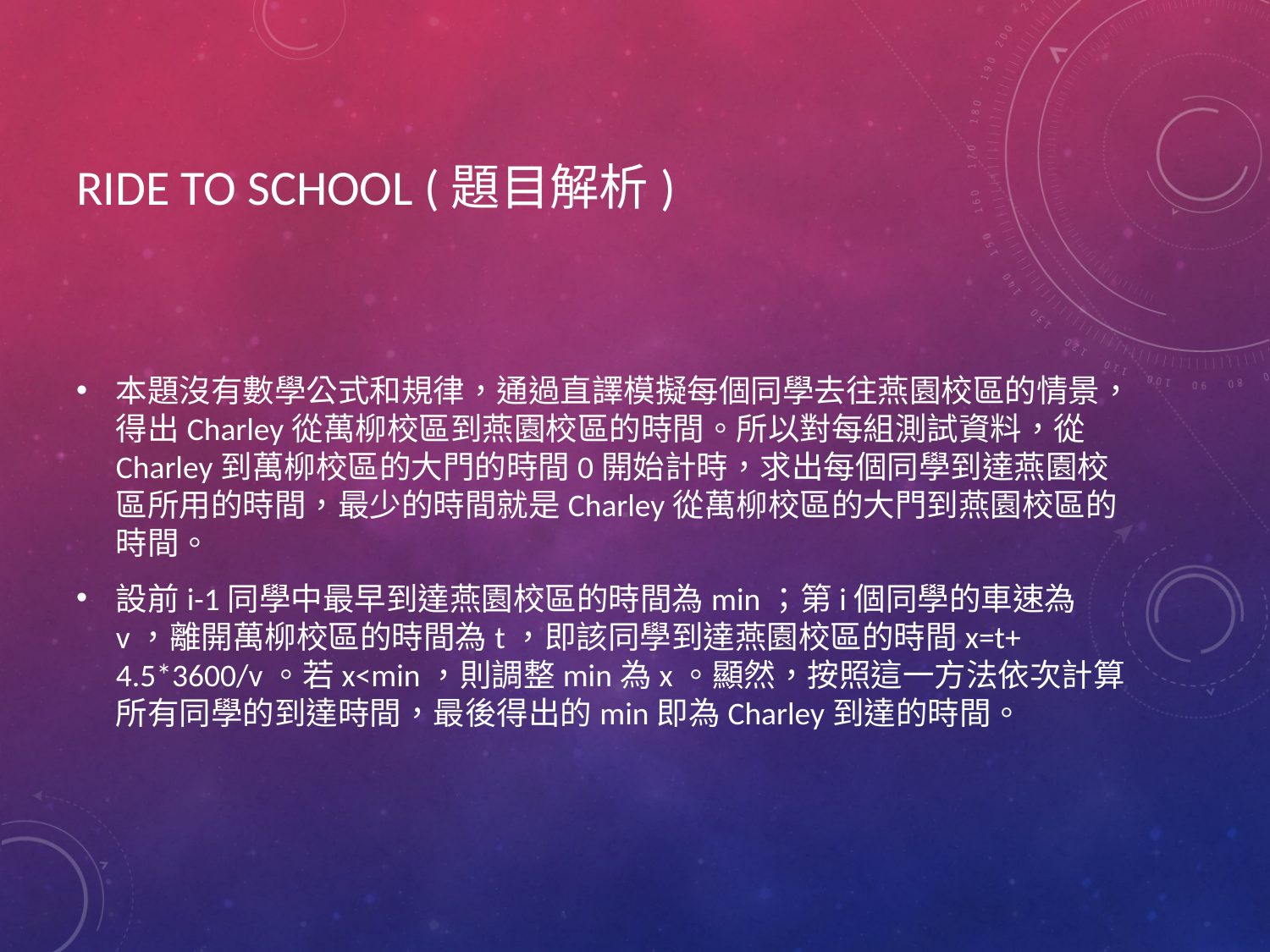

# Ride to School (題目解析)
本題沒有數學公式和規律，通過直譯模擬每個同學去往燕園校區的情景，得出Charley從萬柳校區到燕園校區的時間。所以對每組測試資料，從Charley到萬柳校區的大門的時間0開始計時，求出每個同學到達燕園校區所用的時間，最少的時間就是Charley從萬柳校區的大門到燕園校區的時間。
設前i-1同學中最早到達燕園校區的時間為min；第i個同學的車速為v，離開萬柳校區的時間為t，即該同學到達燕園校區的時間x=t+ 4.5*3600/v。若x<min，則調整min為x。顯然，按照這一方法依次計算所有同學的到達時間，最後得出的min即為Charley到達的時間。